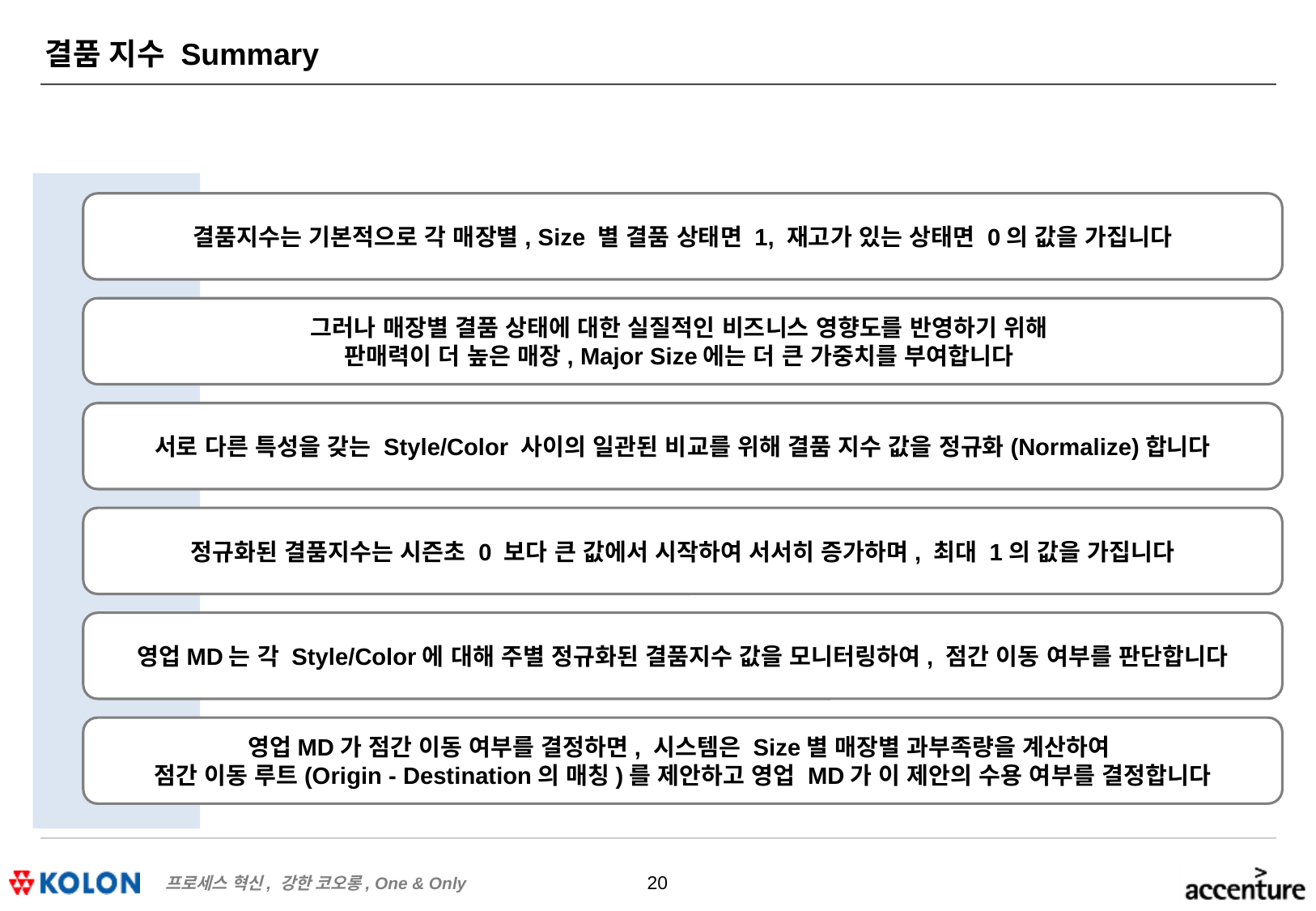

# 결품 지수 Summary

결품지수는 기본적으로 각 매장별, Size 별 결품 상태면 1, 재고가 있는 상태면 0의 값을 가집니다
그러나 매장별 결품 상태에 대한 실질적인 비즈니스 영향도를 반영하기 위해
판매력이 더 높은 매장, Major Size에는 더 큰 가중치를 부여합니다
서로 다른 특성을 갖는 Style/Color 사이의 일관된 비교를 위해 결품 지수 값을 정규화(Normalize)합니다
정규화된 결품지수는 시즌초 0 보다 큰 값에서 시작하여 서서히 증가하며, 최대 1의 값을 가집니다
영업MD는 각 Style/Color에 대해 주별 정규화된 결품지수 값을 모니터링하여, 점간 이동 여부를 판단합니다
영업MD가 점간 이동 여부를 결정하면, 시스템은 Size별 매장별 과부족량을 계산하여
점간 이동 루트(Origin - Destination의 매칭)를 제안하고 영업 MD가 이 제안의 수용 여부를 결정합니다